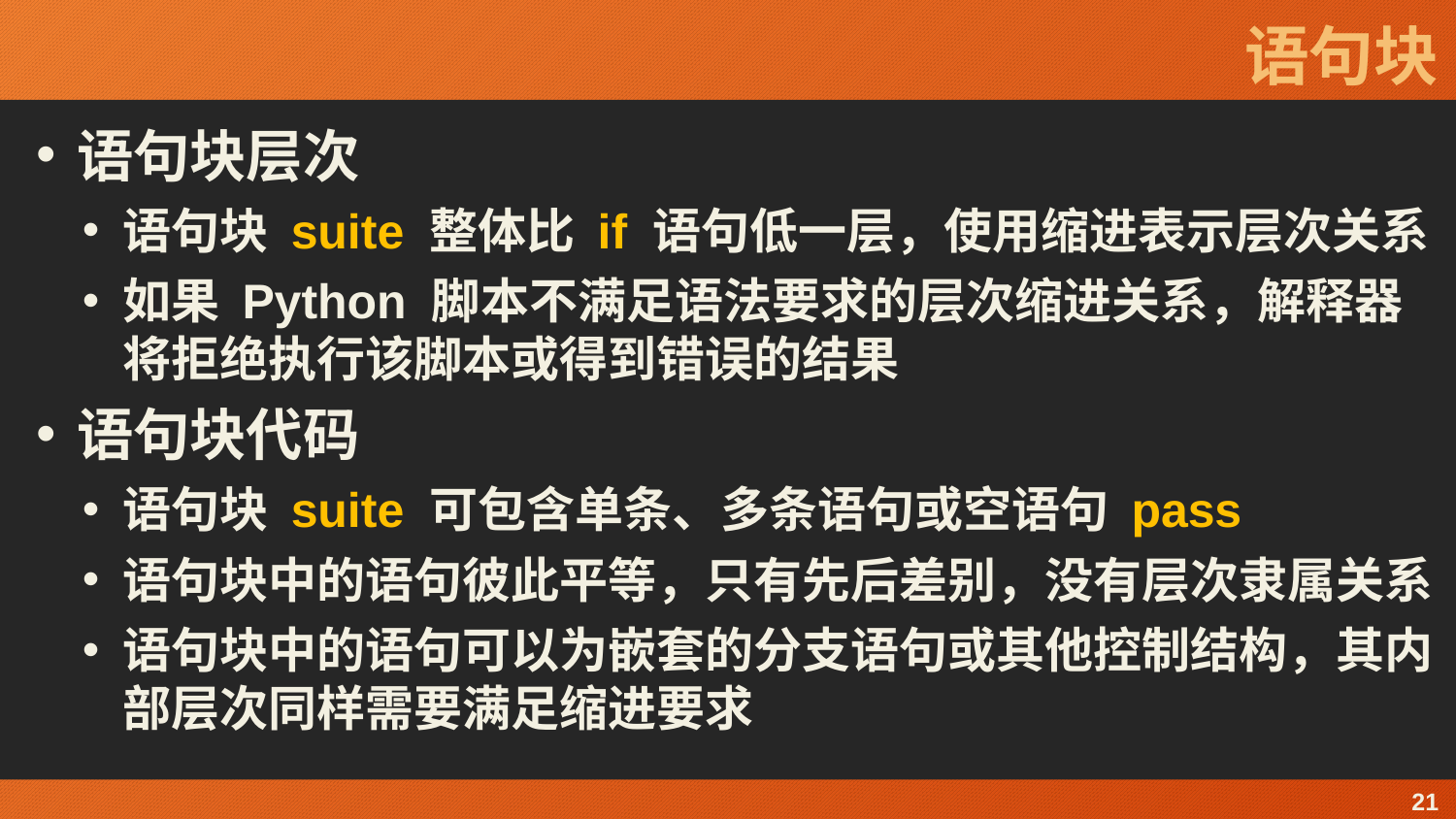

# 语句块
语句块层次
语句块 suite 整体比 if 语句低一层，使用缩进表示层次关系
如果 Python 脚本不满足语法要求的层次缩进关系，解释器将拒绝执行该脚本或得到错误的结果
语句块代码
语句块 suite 可包含单条、多条语句或空语句 pass
语句块中的语句彼此平等，只有先后差别，没有层次隶属关系
语句块中的语句可以为嵌套的分支语句或其他控制结构，其内部层次同样需要满足缩进要求
21